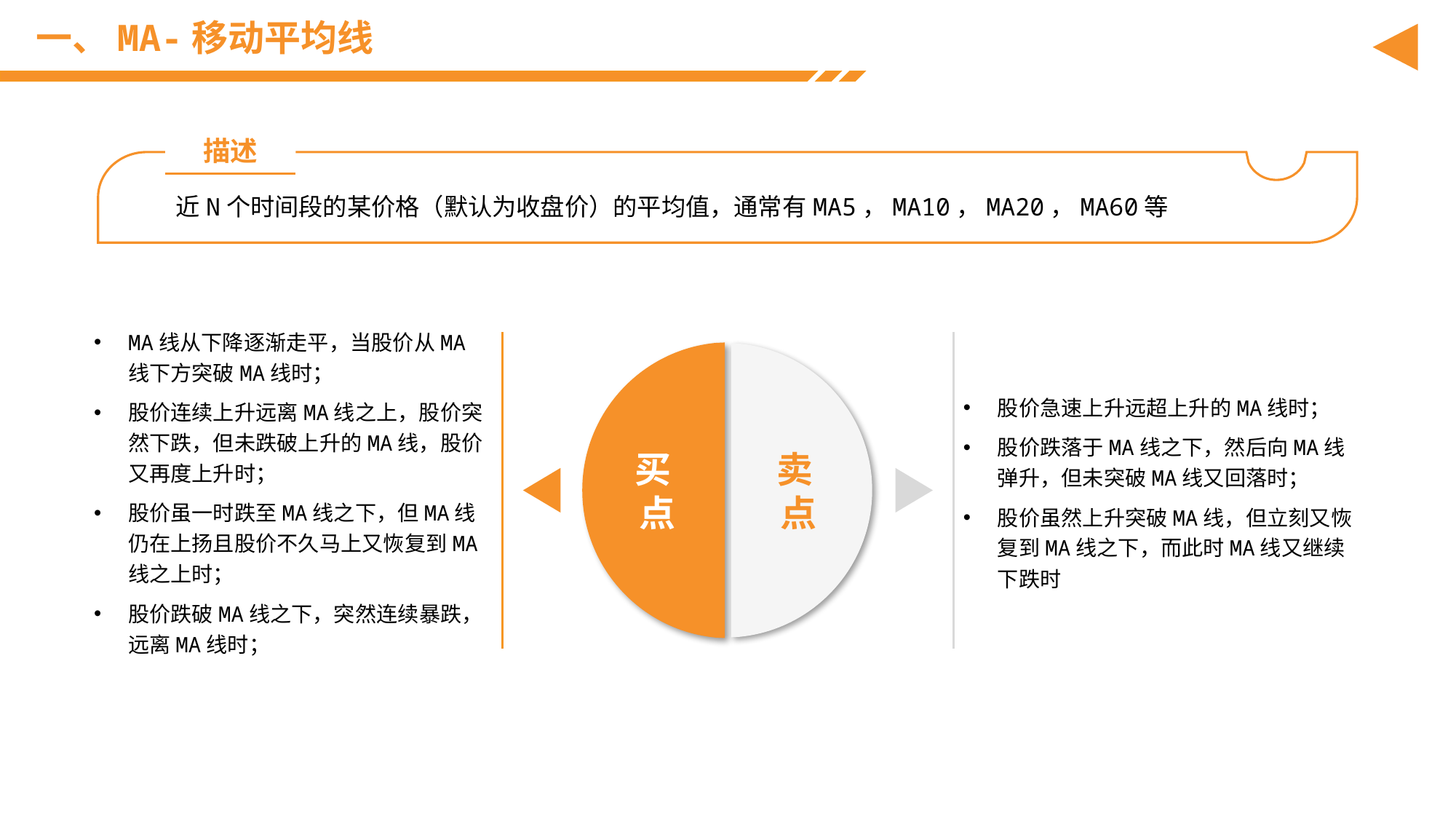

# 一、MA-移动平均线

描述

近N个时间段的某价格（默认为收盘价）的平均值，通常有MA5，MA10，MA20，MA60等
MA线从下降逐渐走平，当股价从MA线下方突破MA线时；
股价连续上升远离MA线之上，股价突然下跌，但未跌破上升的MA线，股价又再度上升时；
股价虽一时跌至MA线之下，但MA线仍在上扬且股价不久马上又恢复到MA线之上时；
股价跌破MA线之下，突然连续暴跌，远离MA线时；
股价急速上升远超上升的MA线时；
股价跌落于MA线之下，然后向MA线弹升，但未突破MA线又回落时；
股价虽然上升突破MA线，但立刻又恢复到MA线之下，而此时MA线又继续下跌时

买
点
卖
点